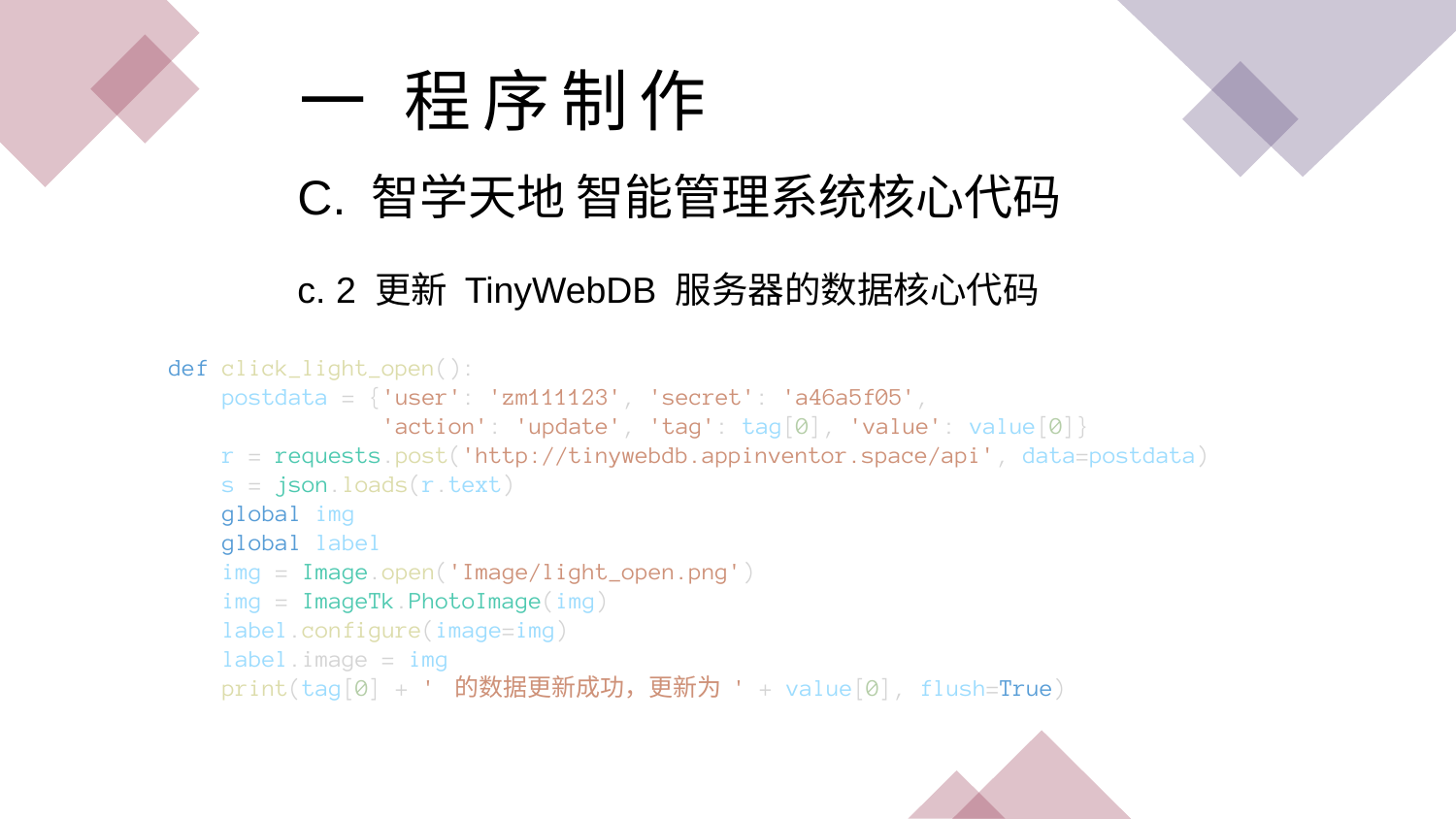

一 程序制作

C. 智学天地 智能管理系统核心代码
c. 2 更新 TinyWebDB 服务器的数据核心代码
def click_light_open():
    postdata = {'user': 'zm111123', 'secret': 'a46a5f05',
                'action': 'update', 'tag': tag[0], 'value': value[0]}
    r = requests.post('http://tinywebdb.appinventor.space/api', data=postdata)
    s = json.loads(r.text)
    global img
    global label
    img = Image.open('Image/light_open.png')
    img = ImageTk.PhotoImage(img)
    label.configure(image=img)
    label.image = img
    print(tag[0] + ' 的数据更新成功，更新为 ' + value[0], flush=True)